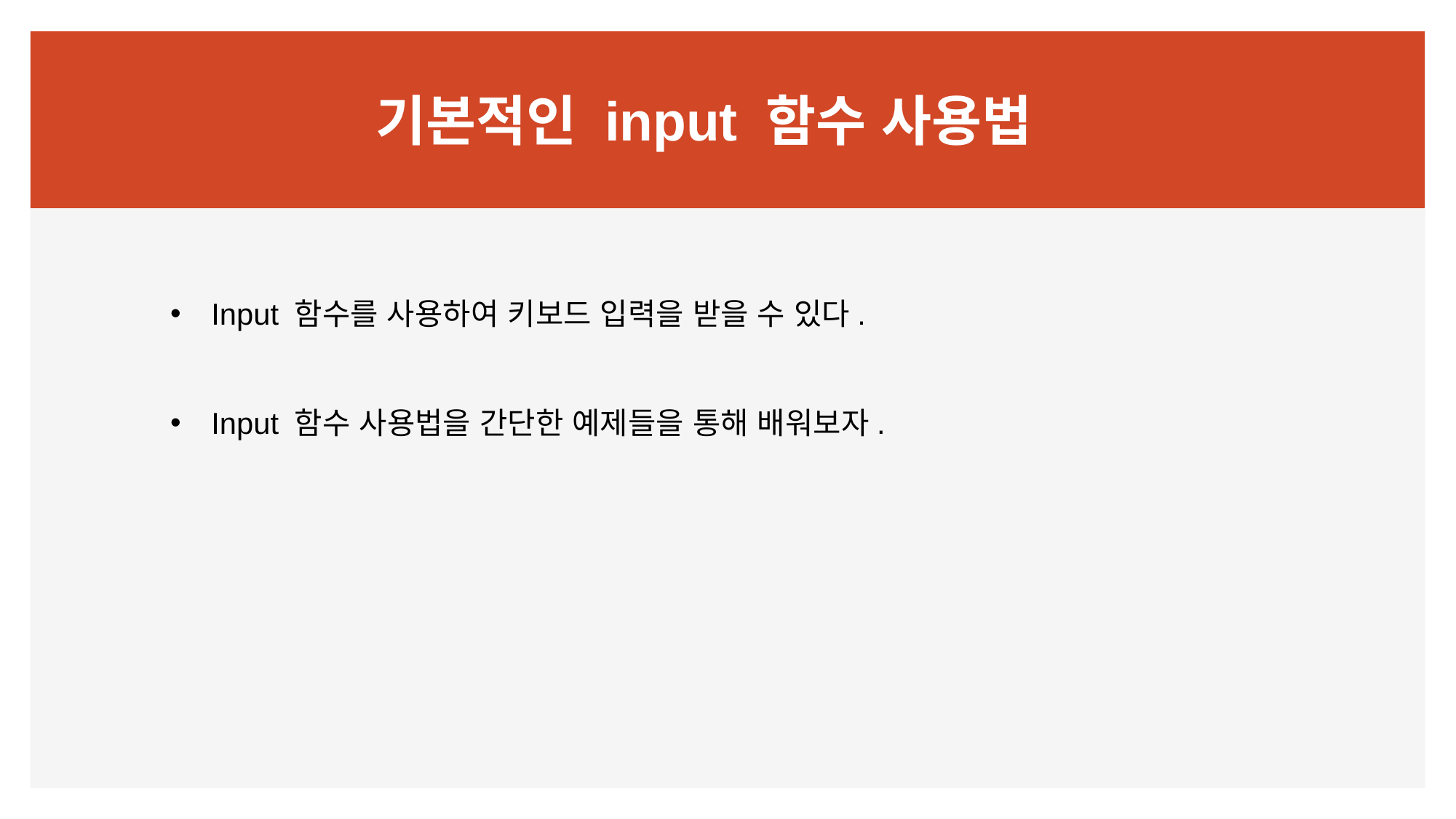

# 기본적인 input 함수 사용법
Input 함수를 사용하여 키보드 입력을 받을 수 있다.

Input 함수 사용법을 간단한 예제들을 통해 배워보자.